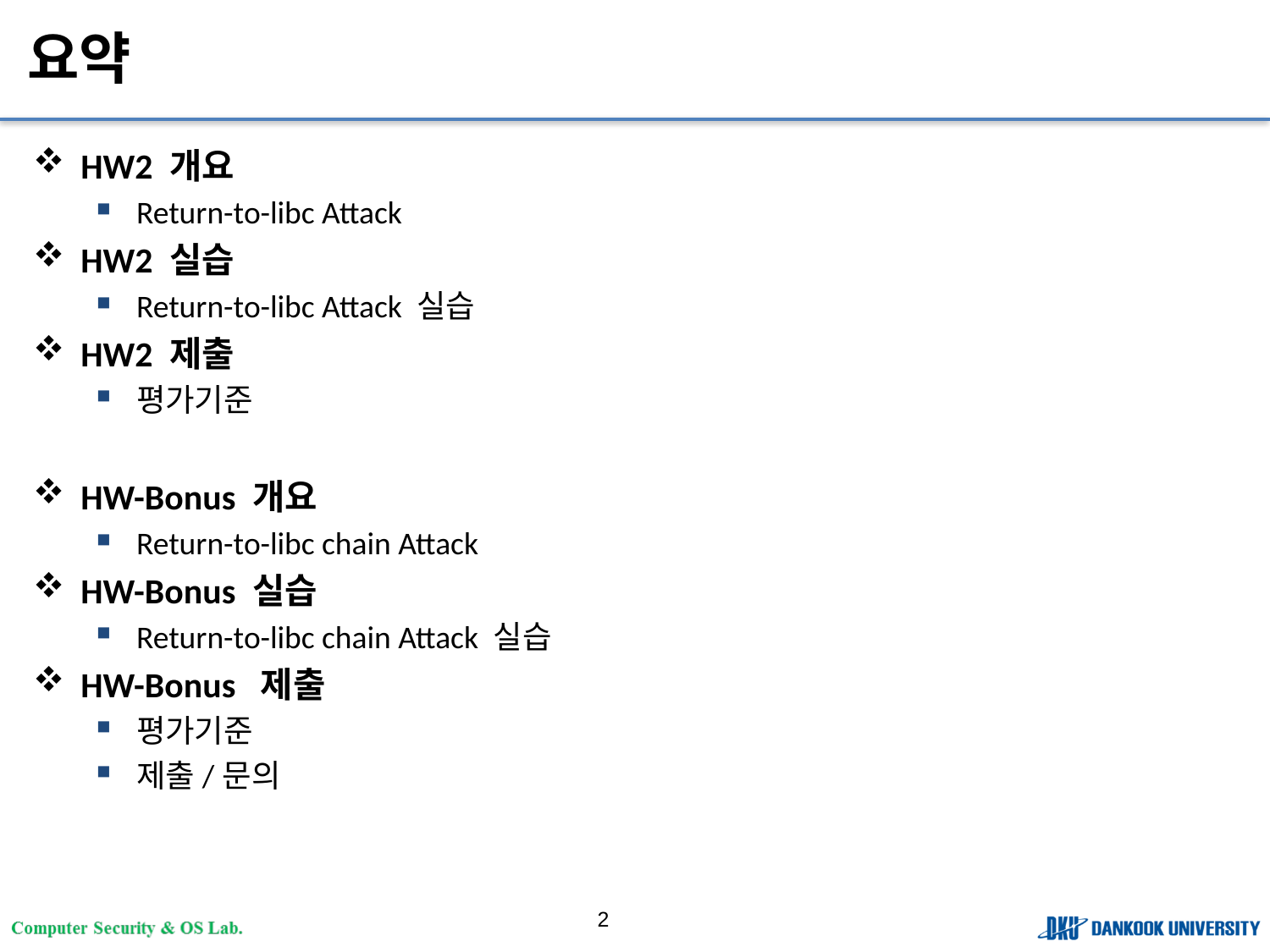

# 요약
HW2 개요
Return-to-libc Attack
HW2 실습
Return-to-libc Attack 실습
HW2 제출
평가기준

HW-Bonus 개요
Return-to-libc chain Attack
HW-Bonus 실습
Return-to-libc chain Attack 실습
HW-Bonus  제출
평가기준
제출/문의

2